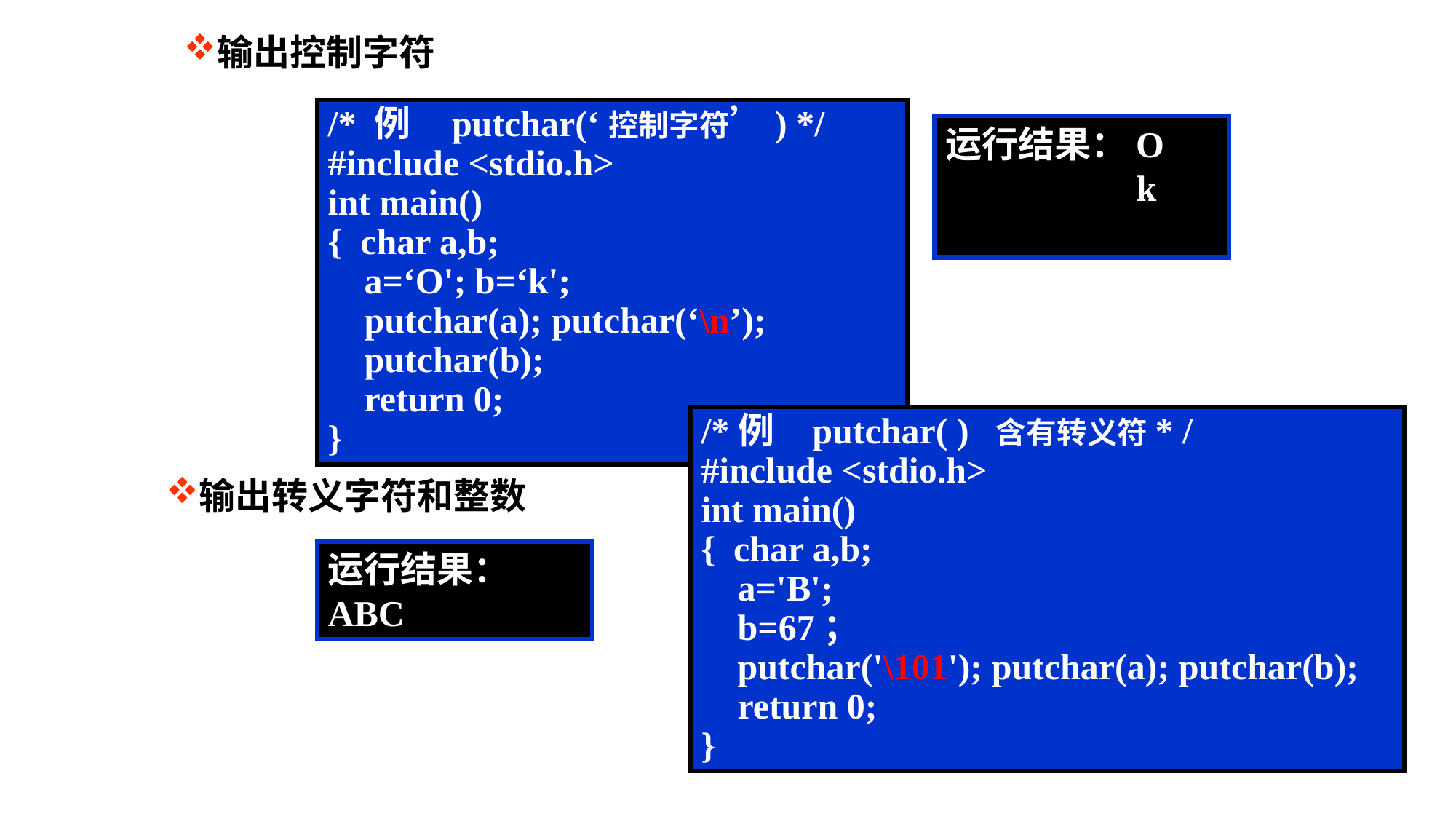

输出控制字符
/* 例    putchar(‘控制字符’) */
#include <stdio.h>
int main()
{  char a,b;
    a=‘O'; b=‘k';
    putchar(a); putchar(‘\n’);
    putchar(b);
    return 0;
}
运行结果：O
   k
/*例    putchar( )  含有转义符* /
#include <stdio.h>
int main()
{  char a,b;
    a='B';
    b=67；
    putchar('\101'); putchar(a); putchar(b);
    return 0;
}
输出转义字符和整数
运行结果：ABC